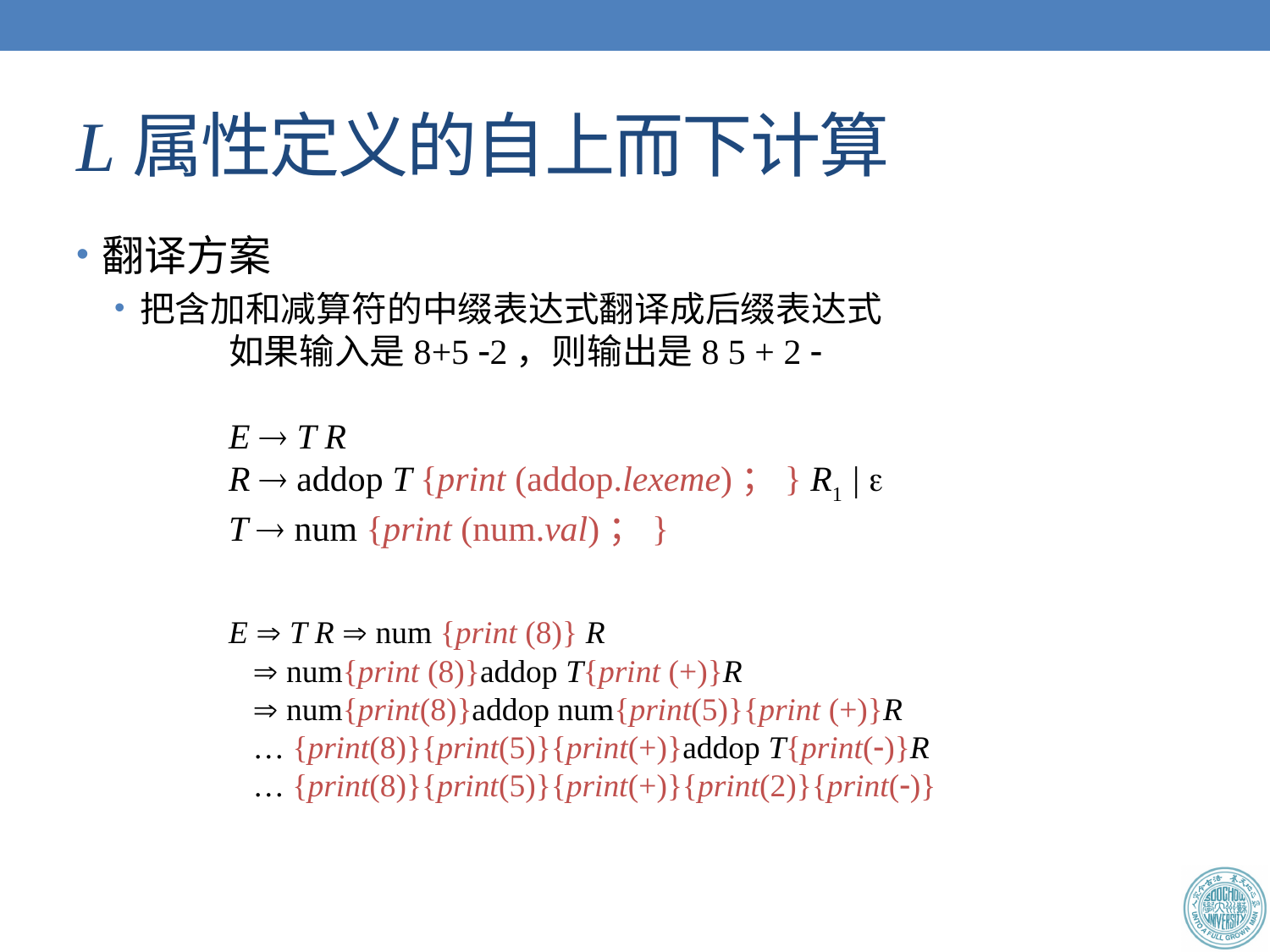

# L属性定义的自上而下计算
翻译方案
把含加和减算符的中缀表达式翻译成后缀表达式
		如果输入是8+5 −2，则输出是8 5 + 2 −

		E → T R
		R → addop T {print (addop.lexeme)；} R1  | ε
		T → num {print (num.val)；}

		E ⇒ T R ⇒ num {print (8)} R
	   	   ⇒ num{print (8)}addop T{print (+)}R
	   	   ⇒ num{print(8)}addop num{print(5)}{print (+)}R
	   	   … {print(8)}{print(5)}{print(+)}addop T{print(−)}R
       	   … {print(8)}{print(5)}{print(+)}{print(2)}{print(−)}